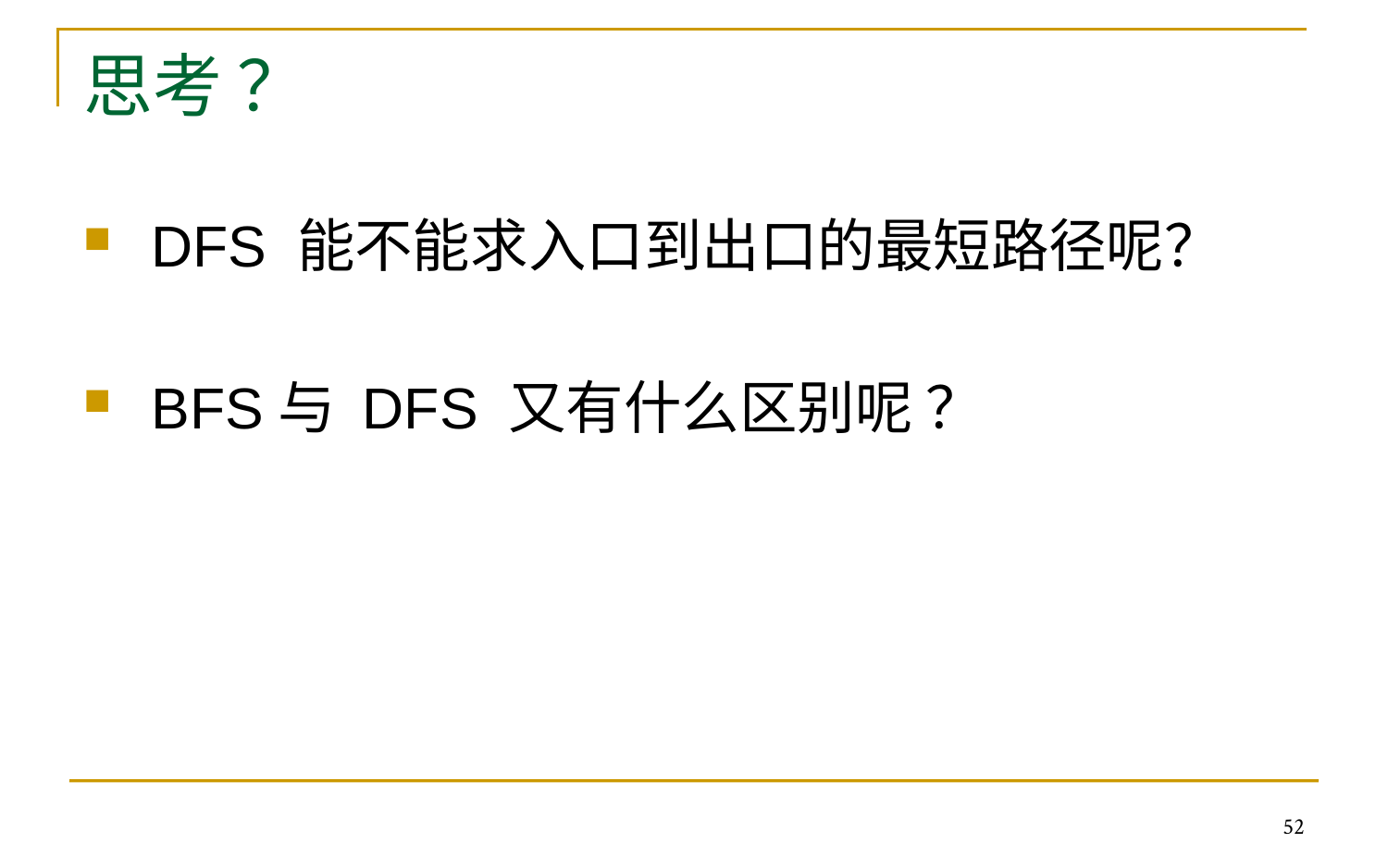

# 思考 ？
 DFS 能不能求入口到出口的最短路径呢？

 BFS与 DFS 又有什么区别呢 ？
52